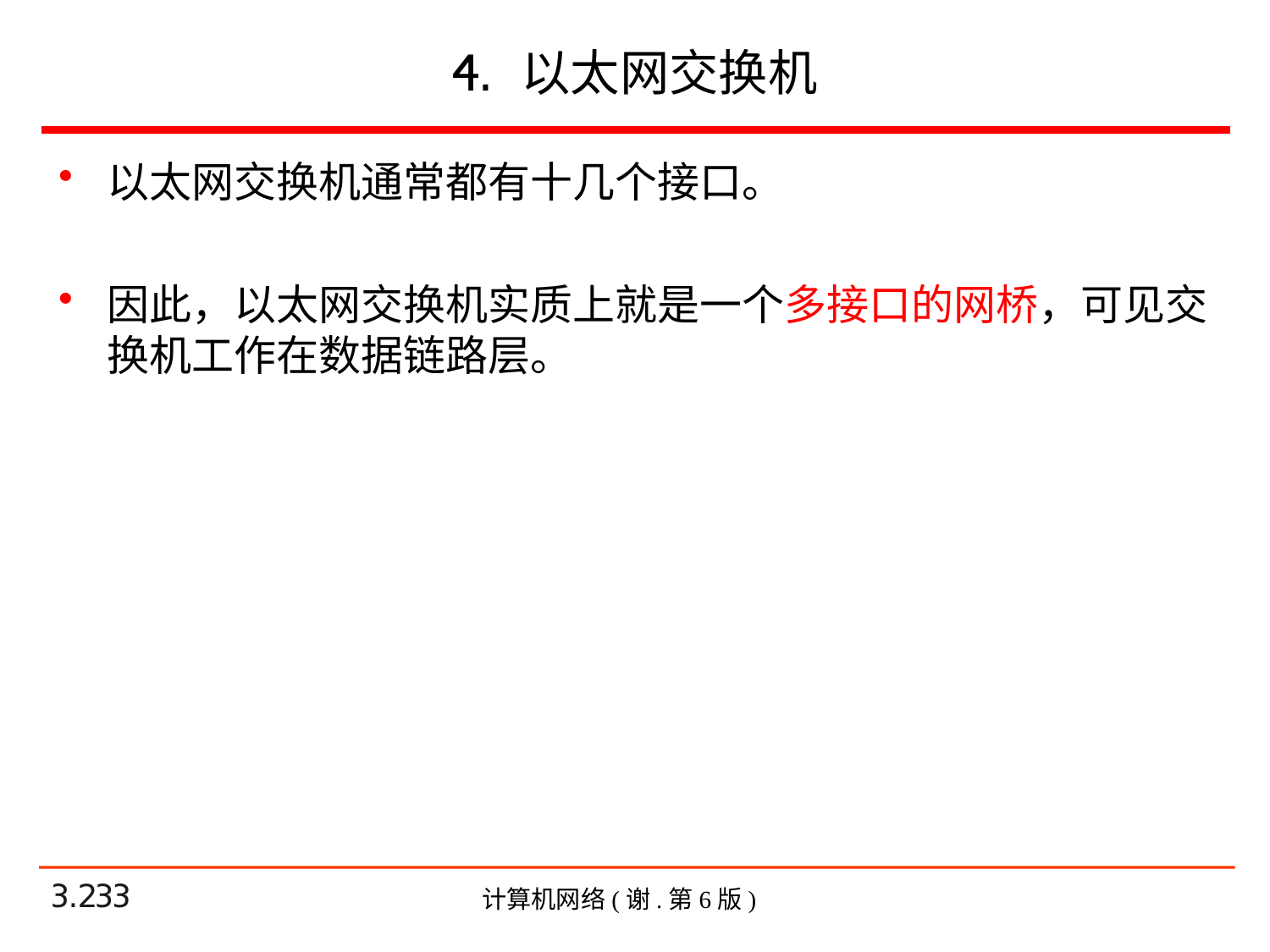

# 4. 以太网交换机
以太网交换机通常都有十几个接口。

因此，以太网交换机实质上就是一个多接口的网桥，可见交换机工作在数据链路层。